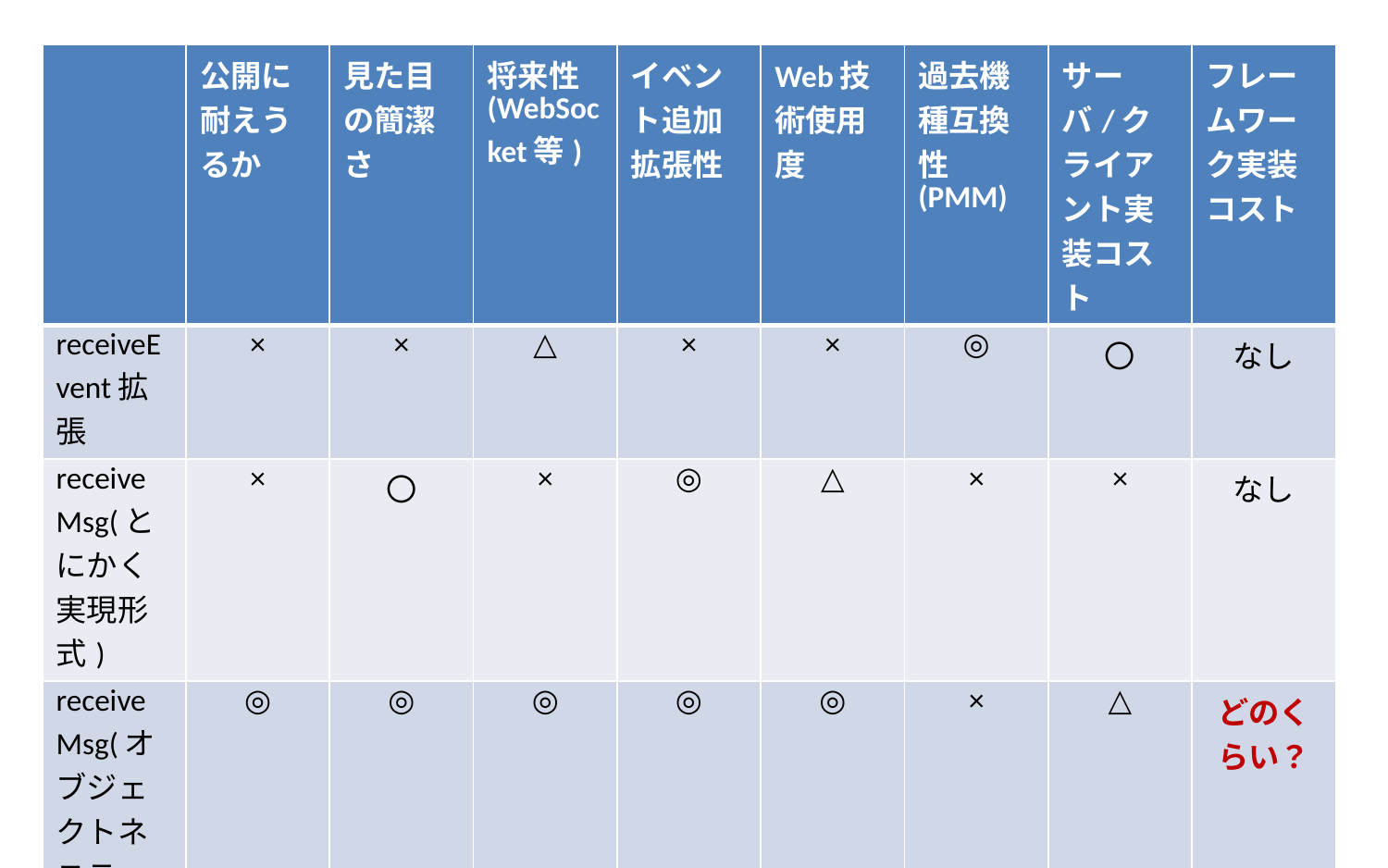

|  | 公開に耐えうるか | 見た目の簡潔さ | 将来性(WebSocket等) | イベント追加拡張性 | Web技術使用度 | 過去機種互換性(PMM) | サーバ/クライアント実装コスト | フレームワーク実装コスト |
| --- | --- | --- | --- | --- | --- | --- | --- | --- |
| receiveEvent拡張 | × | × | △ | × | × | ◎ | 〇 | なし |
| receiveMsg(とにかく実現形式) | × | 〇 | × | ◎ | △ | × | × | なし |
| receiveMsg(オブジェクトネスティング) | ◎ | ◎ | ◎ | ◎ | ◎ | × | △ | どのくらい？ |